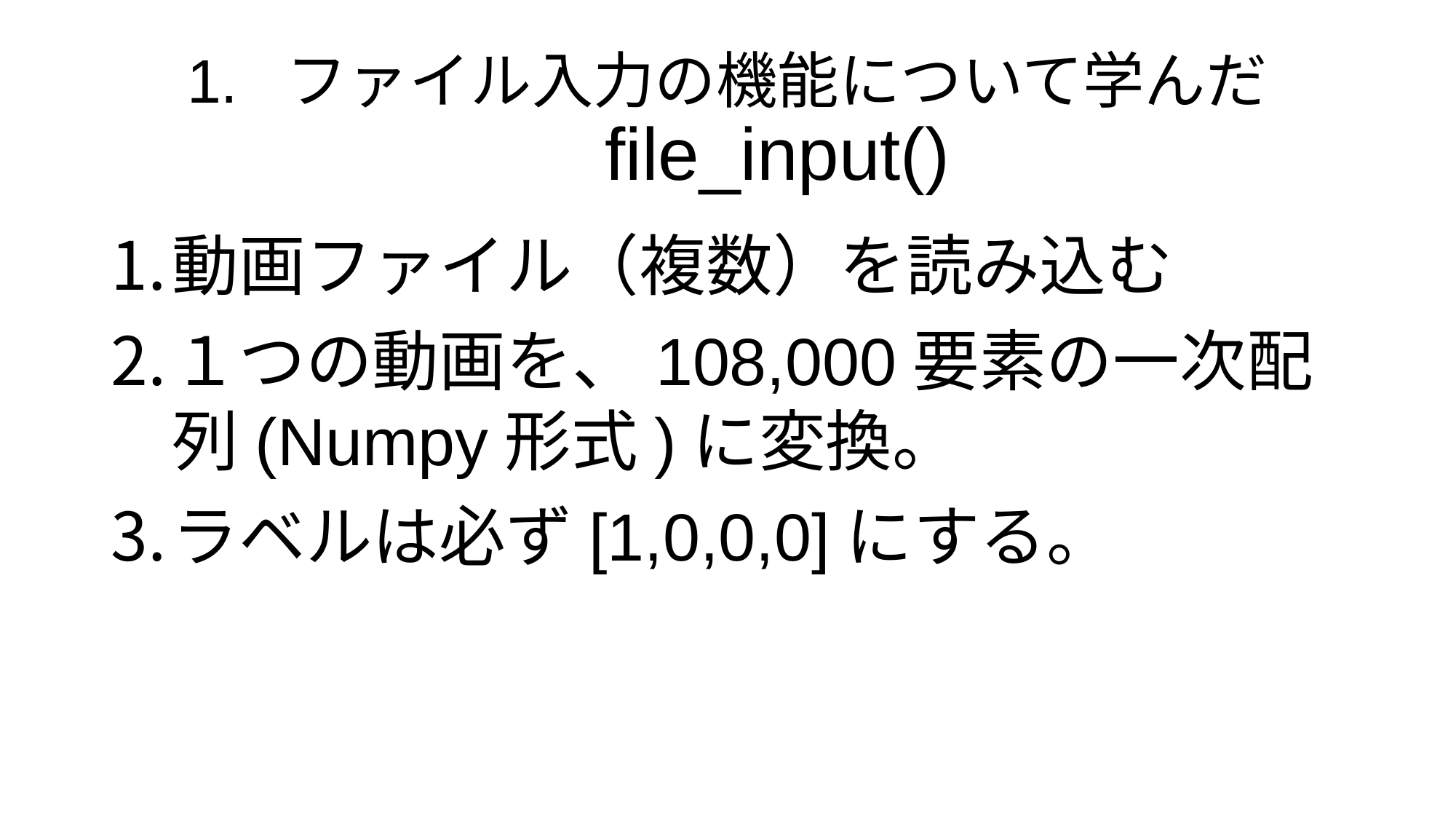

# 1.  ファイル入力の機能について学んだ file_input()
動画ファイル（複数）を読み込む
１つの動画を、108,000要素の一次配列(Numpy形式)に変換。
ラベルは必ず[1,0,0,0]にする。